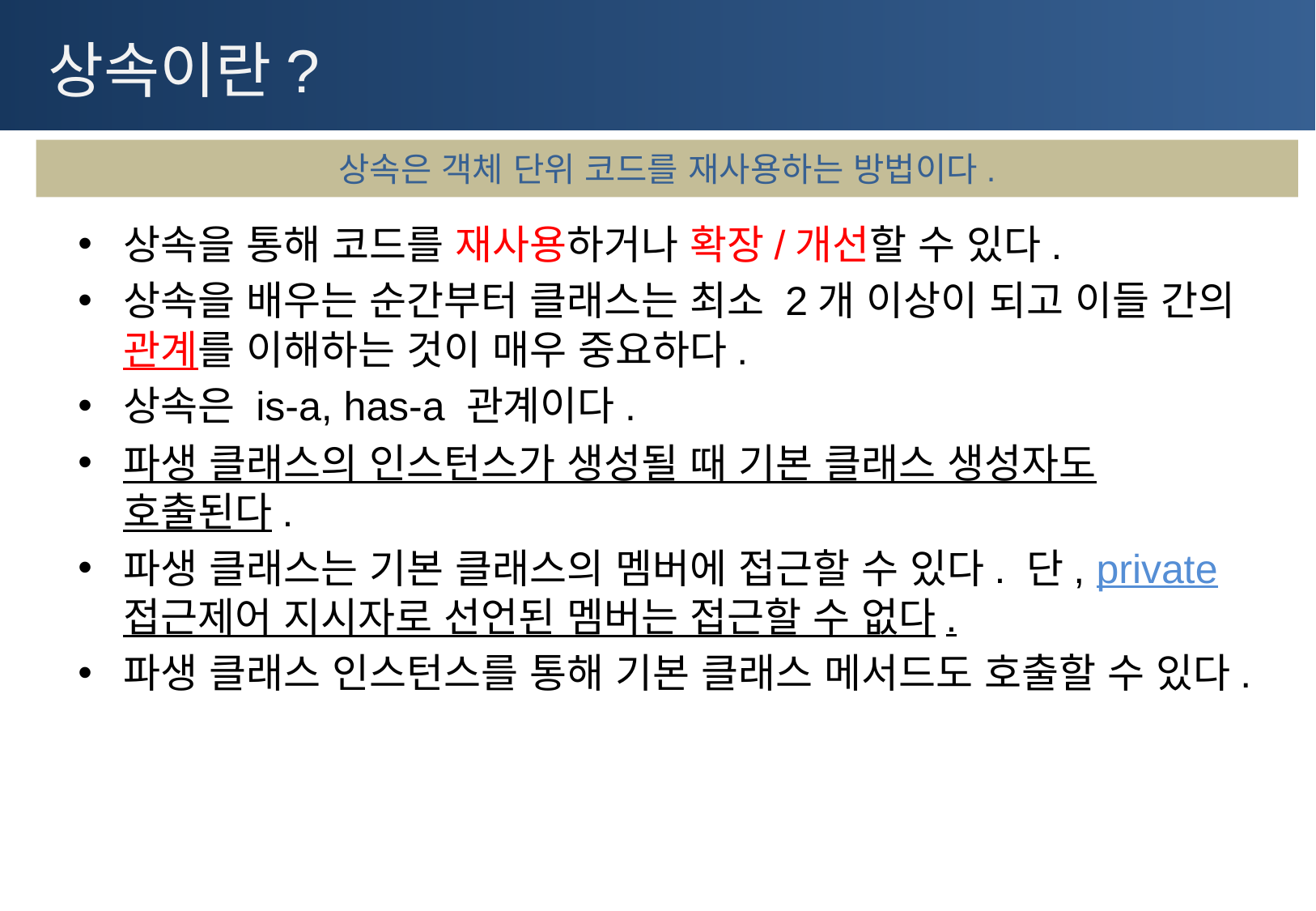

# 상속이란?
상속은 객체 단위 코드를 재사용하는 방법이다.
상속을 통해 코드를 재사용하거나 확장/개선할 수 있다.
상속을 배우는 순간부터 클래스는 최소 2개 이상이 되고 이들 간의 관계를 이해하는 것이 매우 중요하다.
상속은 is-a, has-a 관계이다.
파생 클래스의 인스턴스가 생성될 때 기본 클래스 생성자도 호출된다.
파생 클래스는 기본 클래스의 멤버에 접근할 수 있다. 단, private 접근제어 지시자로 선언된 멤버는 접근할 수 없다.
파생 클래스 인스턴스를 통해 기본 클래스 메서드도 호출할 수 있다.